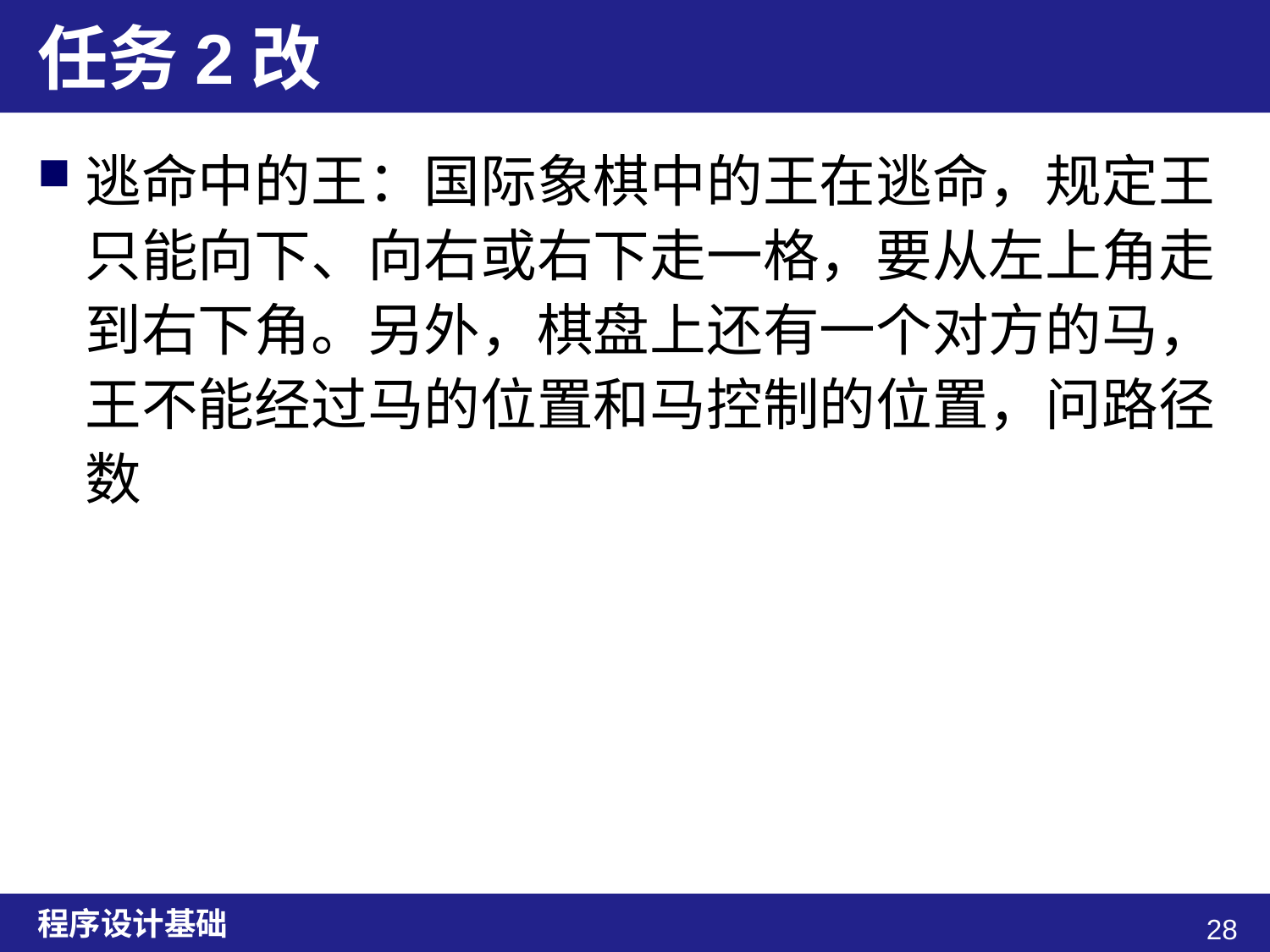

# 任务2改
逃命中的王：国际象棋中的王在逃命，规定王只能向下、向右或右下走一格，要从左上角走到右下角。另外，棋盘上还有一个对方的马，王不能经过马的位置和马控制的位置，问路径数